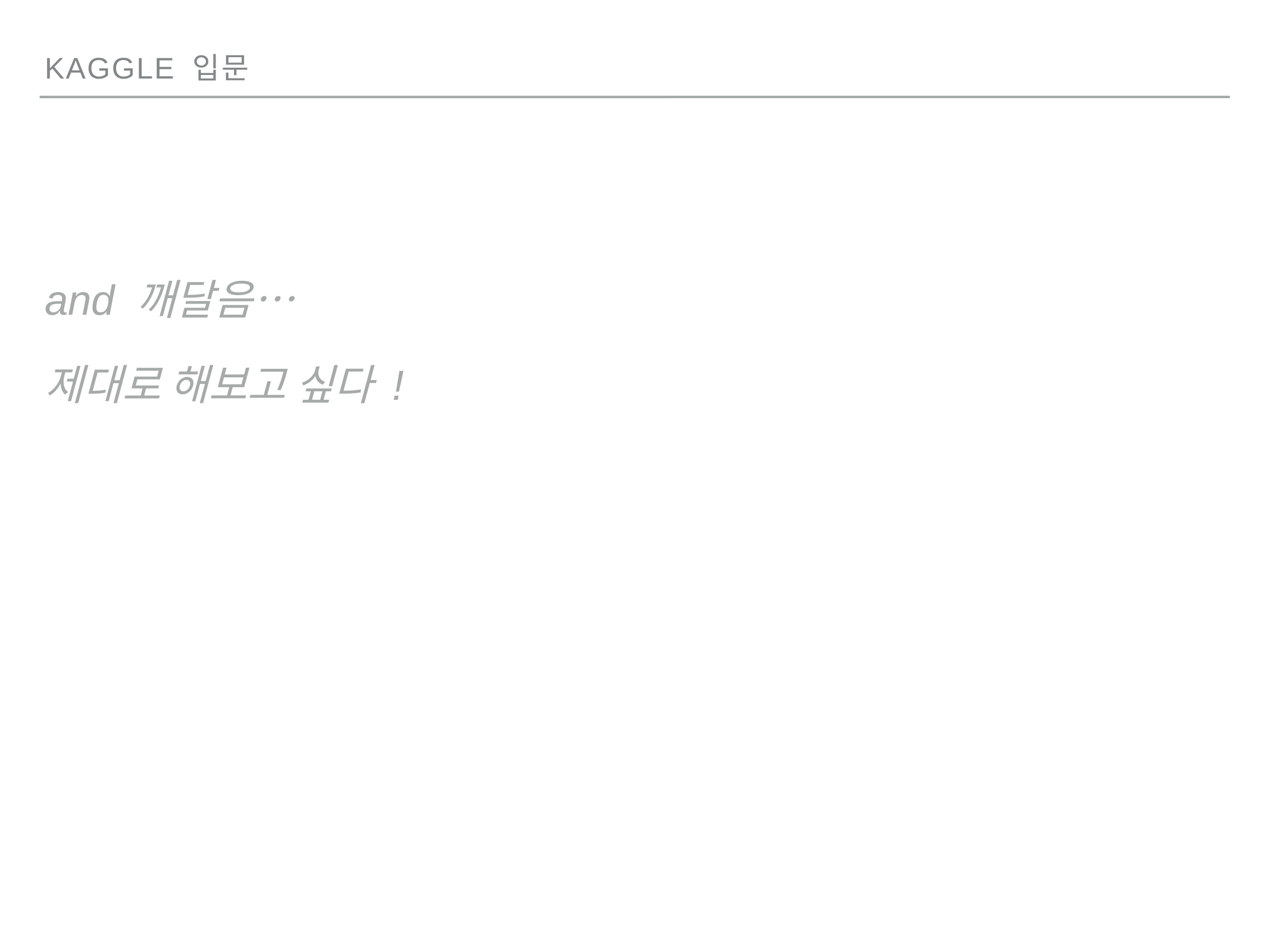

Kaggle 입문
and 깨달음…
제대로 해보고 싶다 !